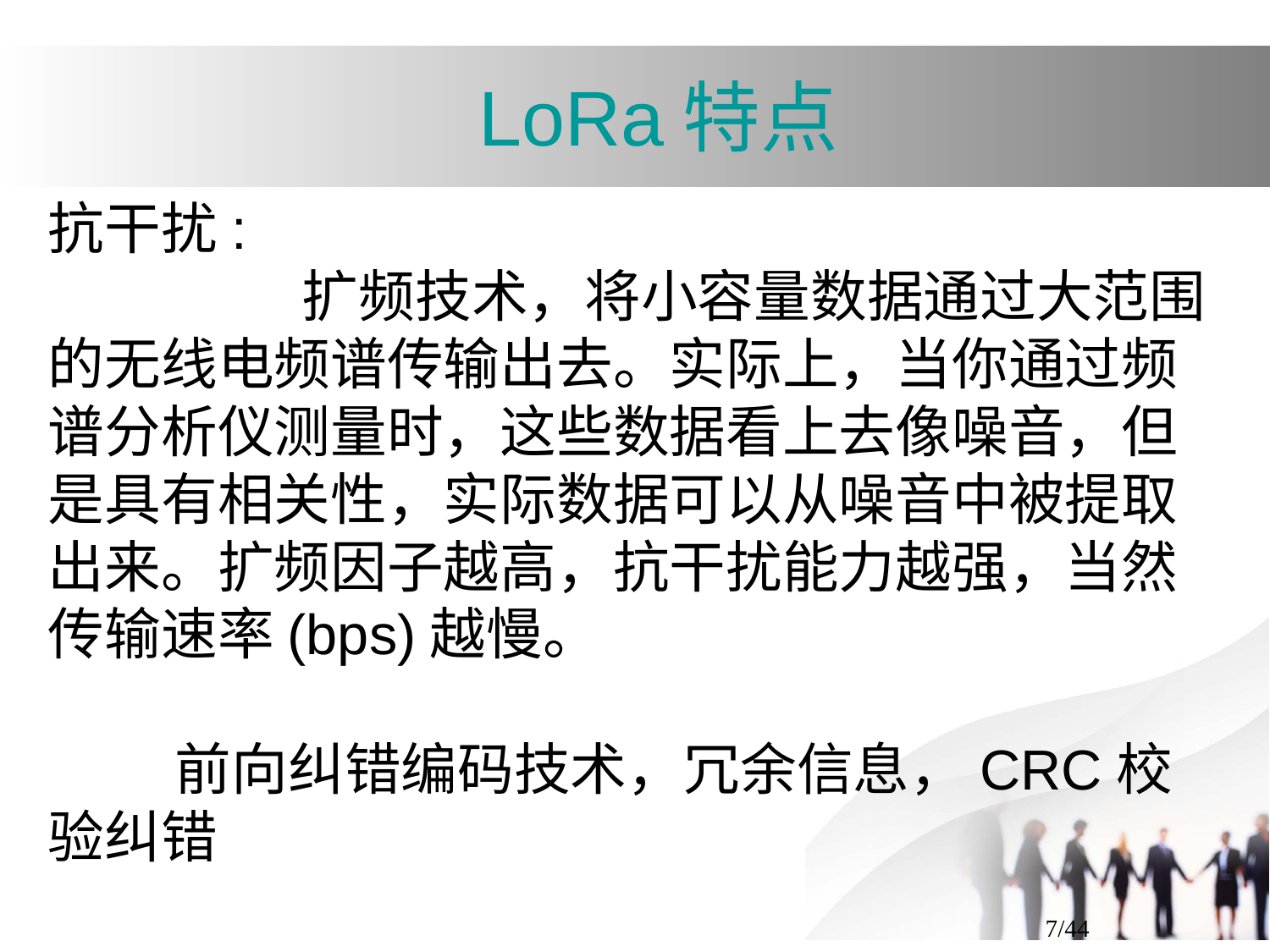

LoRa特点
抗干扰:
		扩频技术，将小容量数据通过大范围的无线电频谱传输出去。实际上，当你通过频谱分析仪测量时，这些数据看上去像噪音，但是具有相关性，实际数据可以从噪音中被提取出来。扩频因子越高，抗干扰能力越强，当然传输速率(bps)越慢。

	前向纠错编码技术，冗余信息，CRC校验纠错
7/44